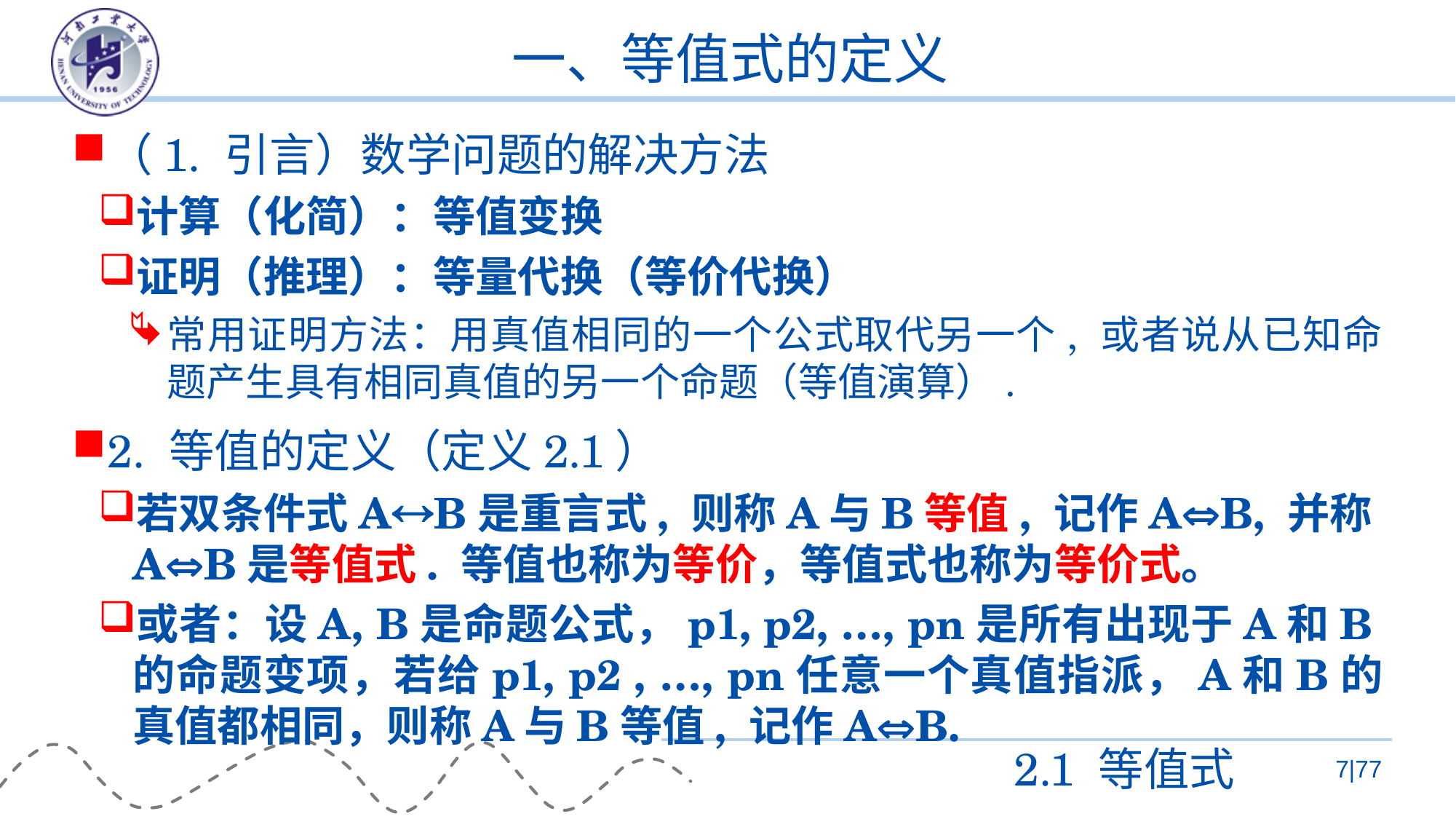

# 一、等值式的定义
（1. 引言）数学问题的解决方法
计算（化简）：等值变换
证明（推理）：等量代换（等价代换）
常用证明方法：用真值相同的一个公式取代另一个, 或者说从已知命题产生具有相同真值的另一个命题（等值演算）.
2. 等值的定义（定义2.1）
若双条件式A↔B是重言式, 则称A与B等值, 记作A⇔B, 并称A⇔B是等值式. 等值也称为等价，等值式也称为等价式。
或者：设A, B是命题公式，p1, p2, …, pn是所有出现于A和B的命题变项，若给p1, p2 , …, pn任意一个真值指派，A和B的真值都相同，则称A与B等值, 记作A⇔B.
2.1 等值式
7|77